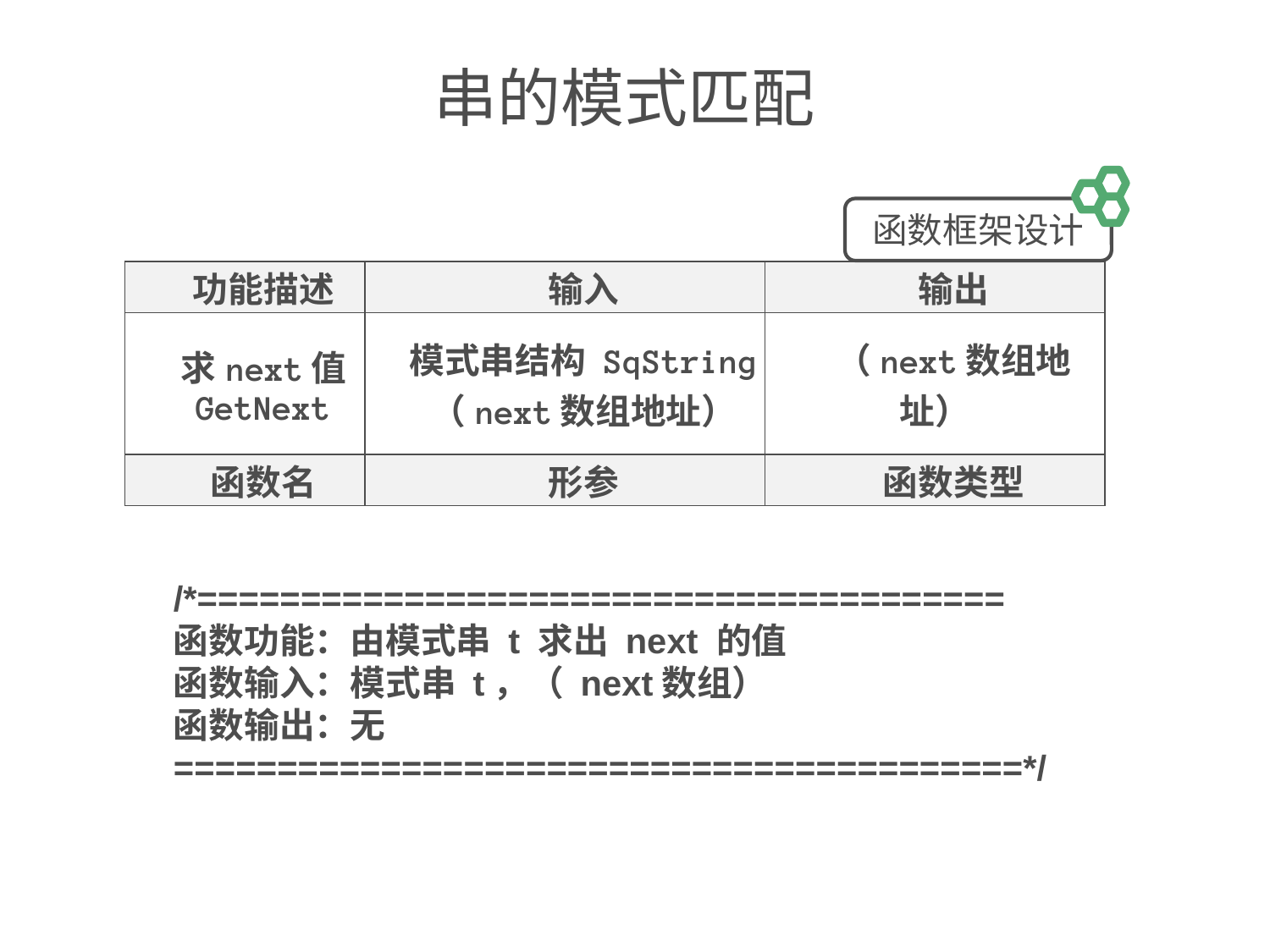

# 串的模式匹配

函数框架设计
| 功能描述 | 输入 | 输出 |
| --- | --- | --- |
| 求next值 GetNext | 模式串结构 SqString （next数组地址） | （next数组地址） |
| 函数名 | 形参 | 函数类型 |
/*=======================================
函数功能：由模式串 t 求出 next 的值
函数输入：模式串 t，（ next数组）
函数输出：无
=========================================*/
107